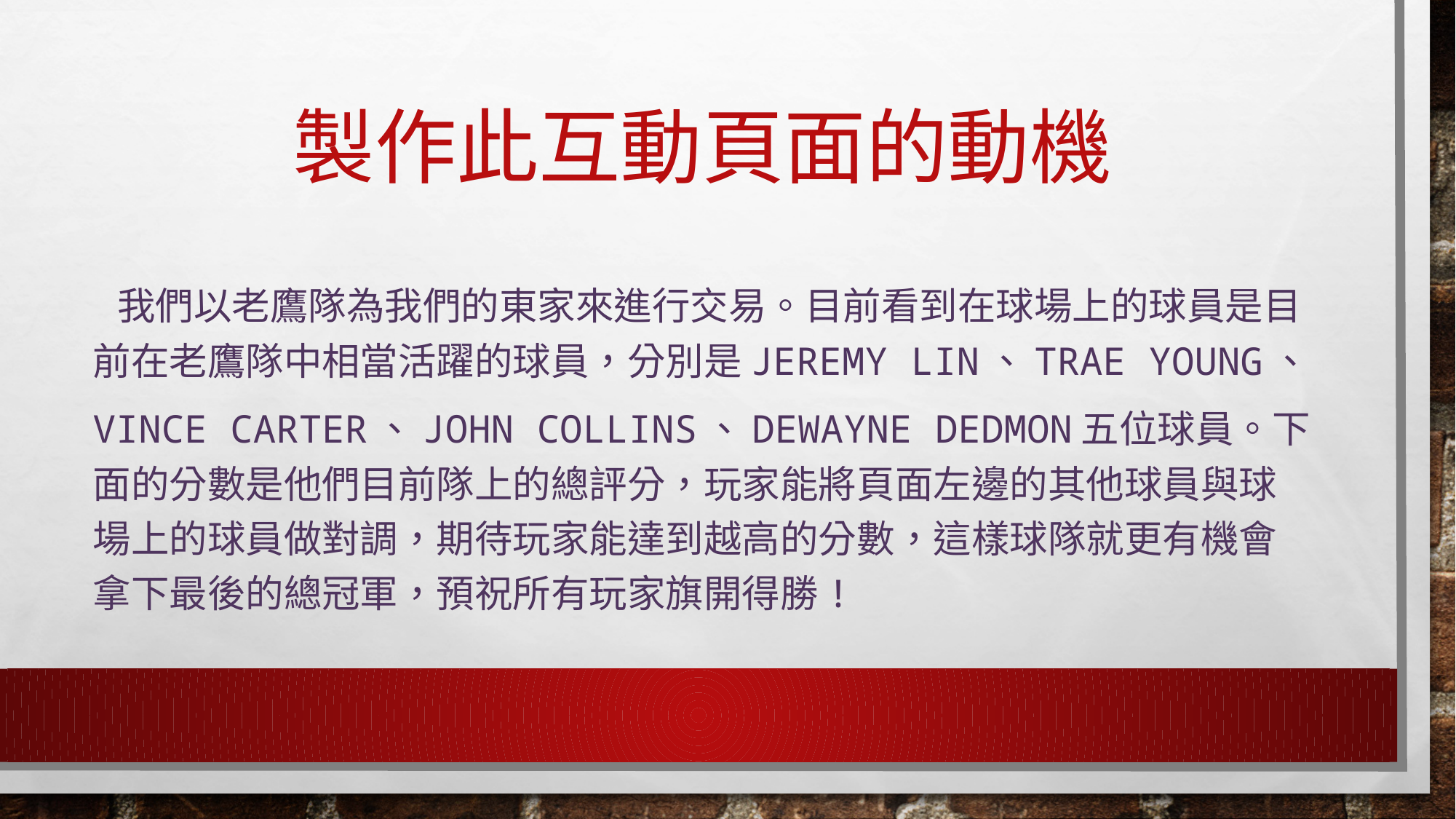

# 製作此互動頁面的動機
   我們以老鷹隊為我們的東家來進行交易。目前看到在球場上的球員是目前在老鷹隊中相當活躍的球員，分別是Jeremy Lin、Trae Young、
Vince Carter、John Collins、Dewayne Dedmon五位球員。下面的分數是他們目前隊上的總評分，玩家能將頁面左邊的其他球員與球場上的球員做對調，期待玩家能達到越高的分數，這樣球隊就更有機會拿下最後的總冠軍，預祝所有玩家旗開得勝!